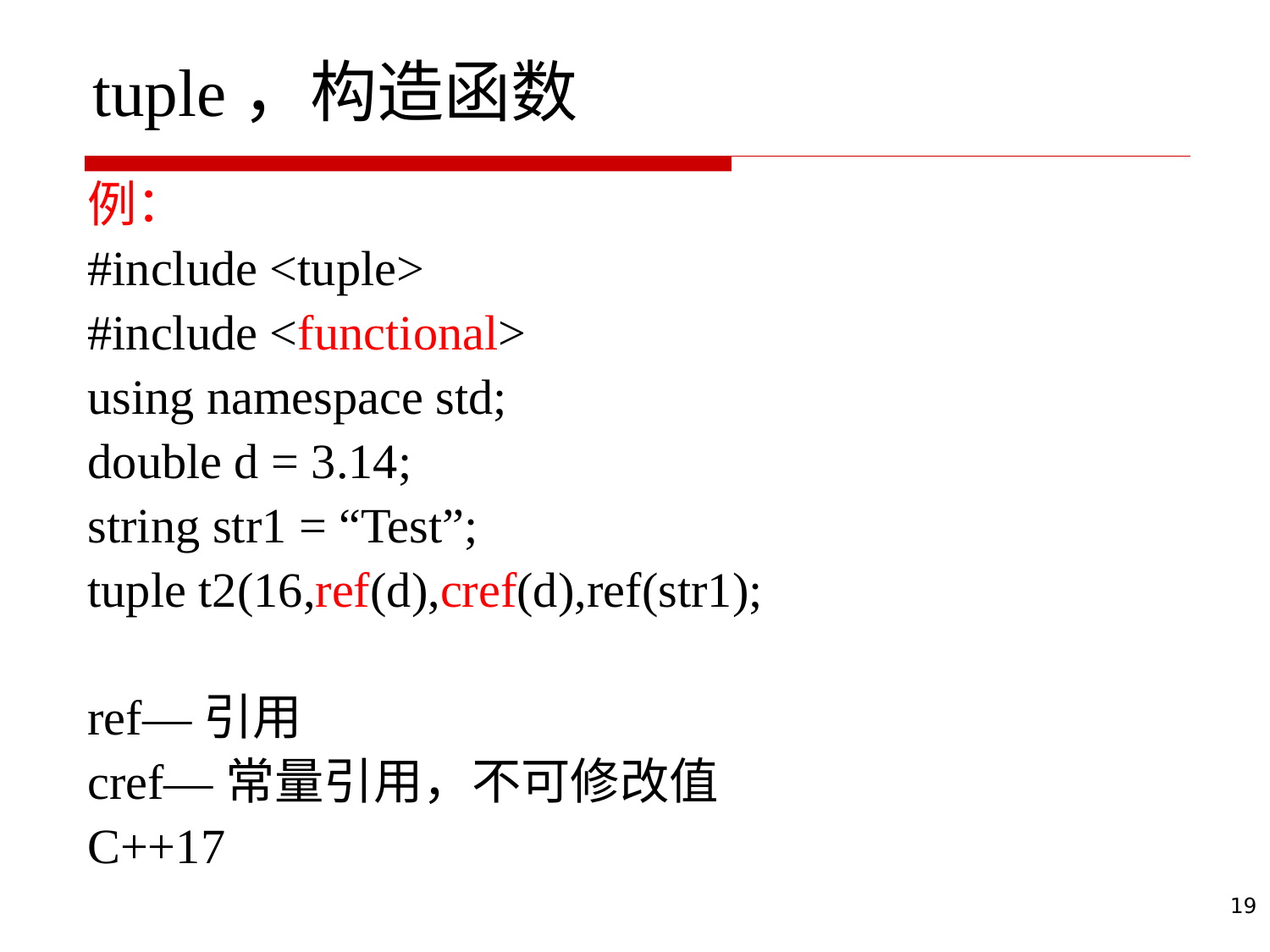

# tuple，构造函数
例：
#include <tuple>
#include <functional>
using namespace std;
double d = 3.14;
string str1 = “Test”;
tuple t2(16,ref(d),cref(d),ref(str1);

ref—引用
cref—常量引用，不可修改值
C++17

19